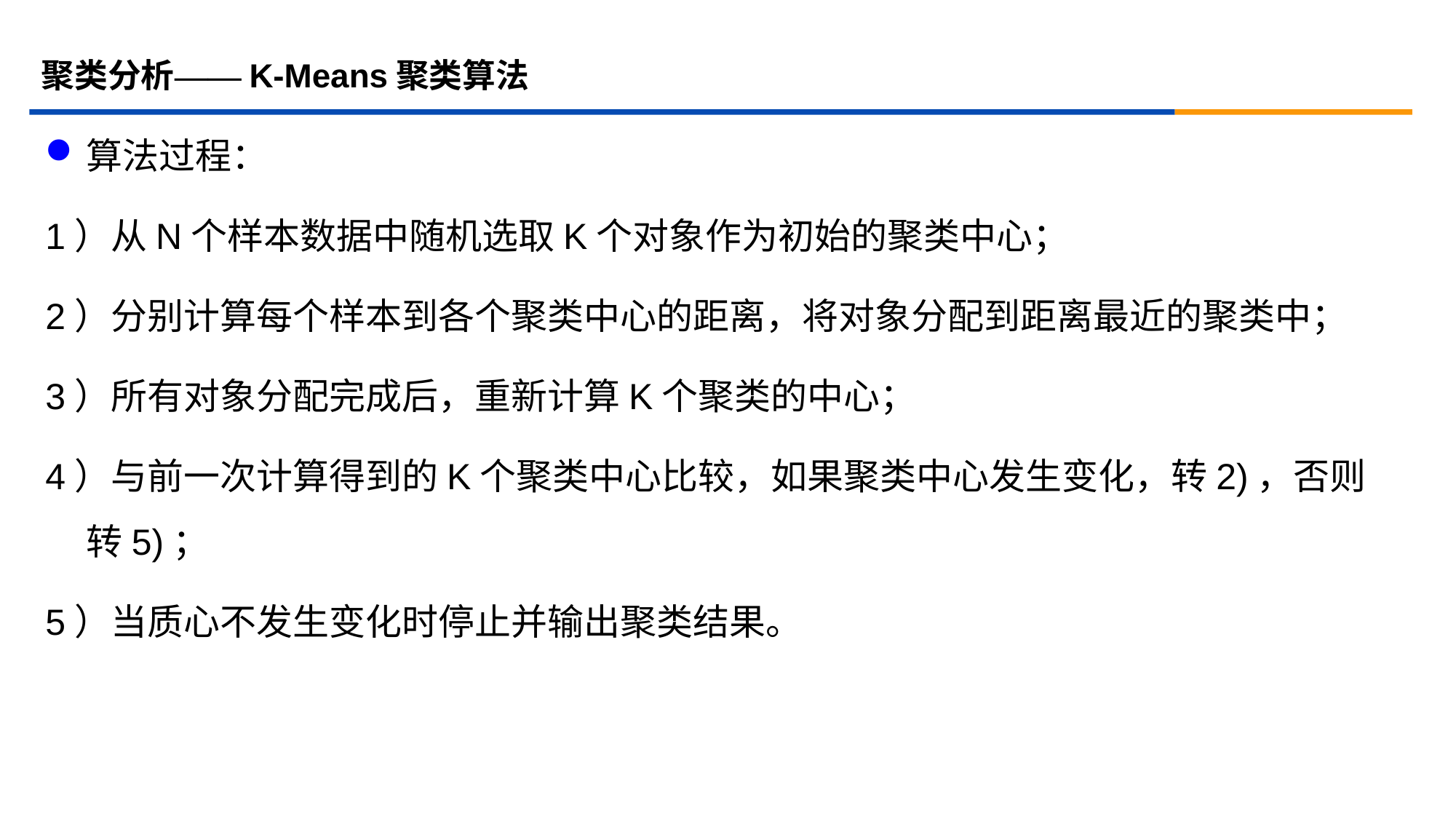

# 聚类分析——K-Means聚类算法
算法过程：
1）从N个样本数据中随机选取K个对象作为初始的聚类中心；
2）分别计算每个样本到各个聚类中心的距离，将对象分配到距离最近的聚类中；
3）所有对象分配完成后，重新计算K个聚类的中心；
4）与前一次计算得到的K个聚类中心比较，如果聚类中心发生变化，转2)，否则转5)；
5）当质心不发生变化时停止并输出聚类结果。